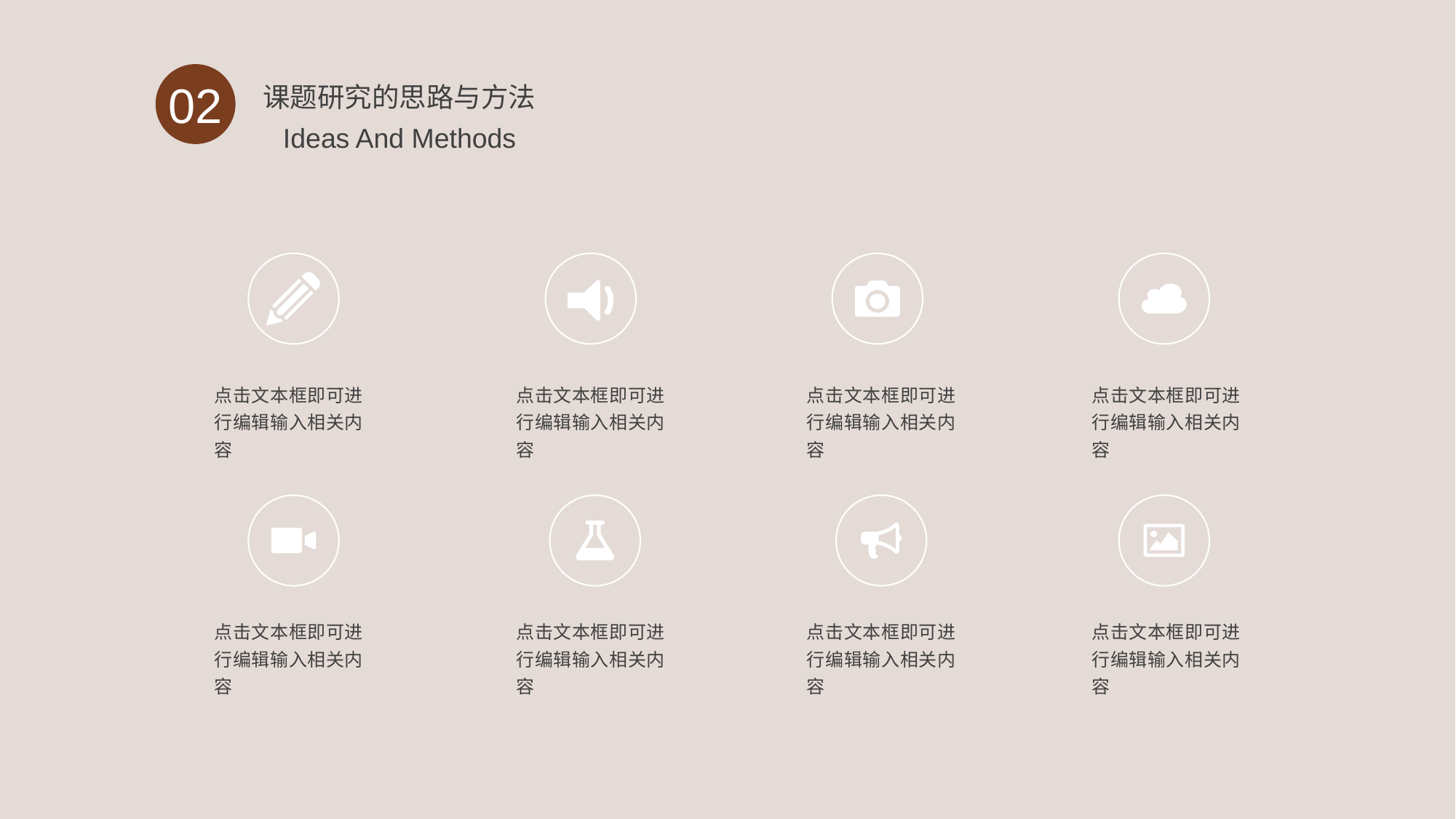

课题研究的思路与方法

02
Ideas And Methods

点击文本框即可进行编辑输入相关内容
点击文本框即可进行编辑输入相关内容
点击文本框即可进行编辑输入相关内容
点击文本框即可进行编辑输入相关内容

点击文本框即可进行编辑输入相关内容
点击文本框即可进行编辑输入相关内容
点击文本框即可进行编辑输入相关内容
点击文本框即可进行编辑输入相关内容